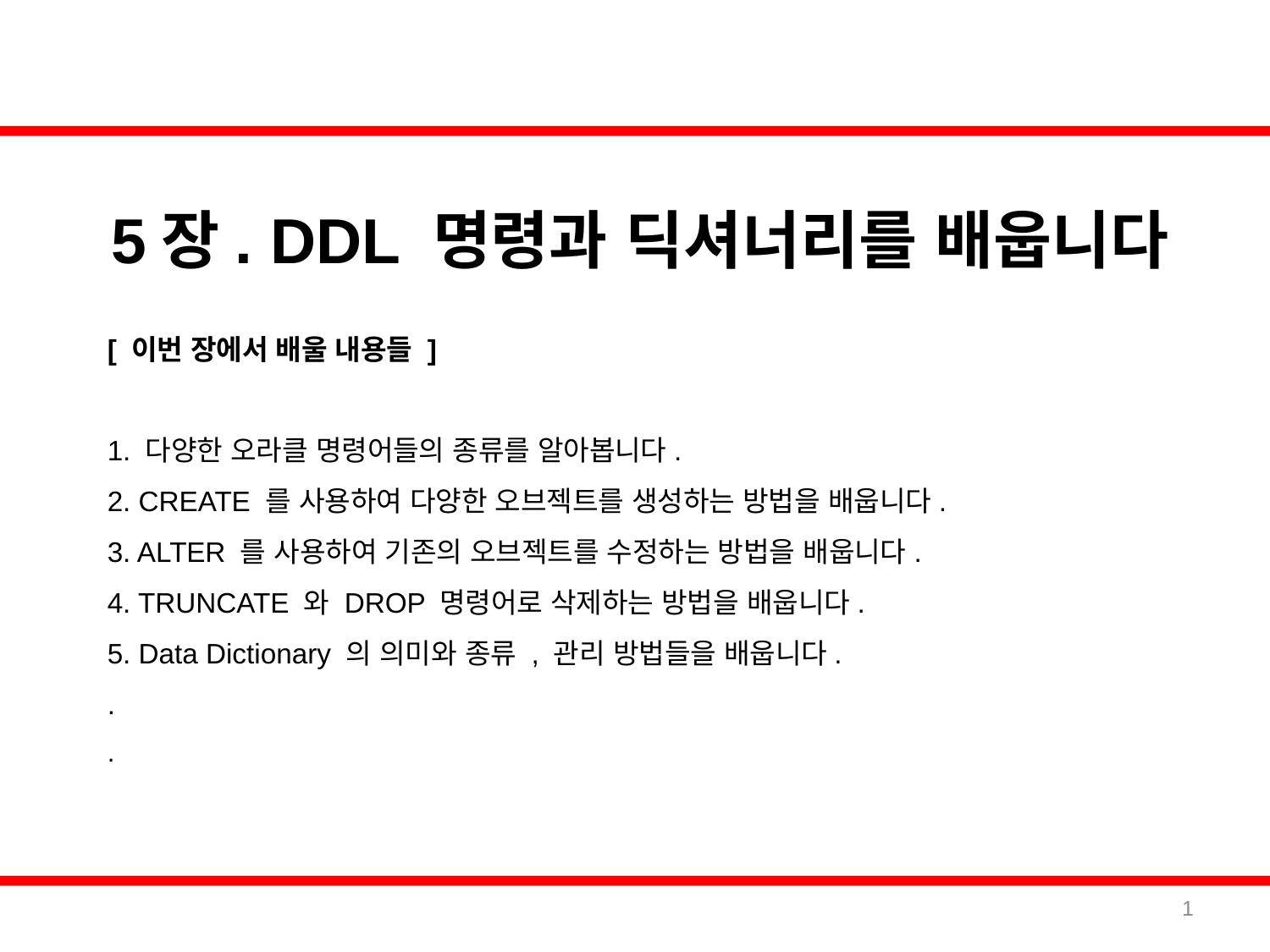

# 5장. DDL 명령과 딕셔너리를 배웁니다
[ 이번 장에서 배울 내용들 ]

1. 다양한 오라클 명령어들의 종류를 알아봅니다.
2. CREATE 를 사용하여 다양한 오브젝트를 생성하는 방법을 배웁니다.
3. ALTER 를 사용하여 기존의 오브젝트를 수정하는 방법을 배웁니다.
4. TRUNCATE 와 DROP 명령어로 삭제하는 방법을 배웁니다.
5. Data Dictionary 의 의미와 종류 , 관리 방법들을 배웁니다.
.
.

1